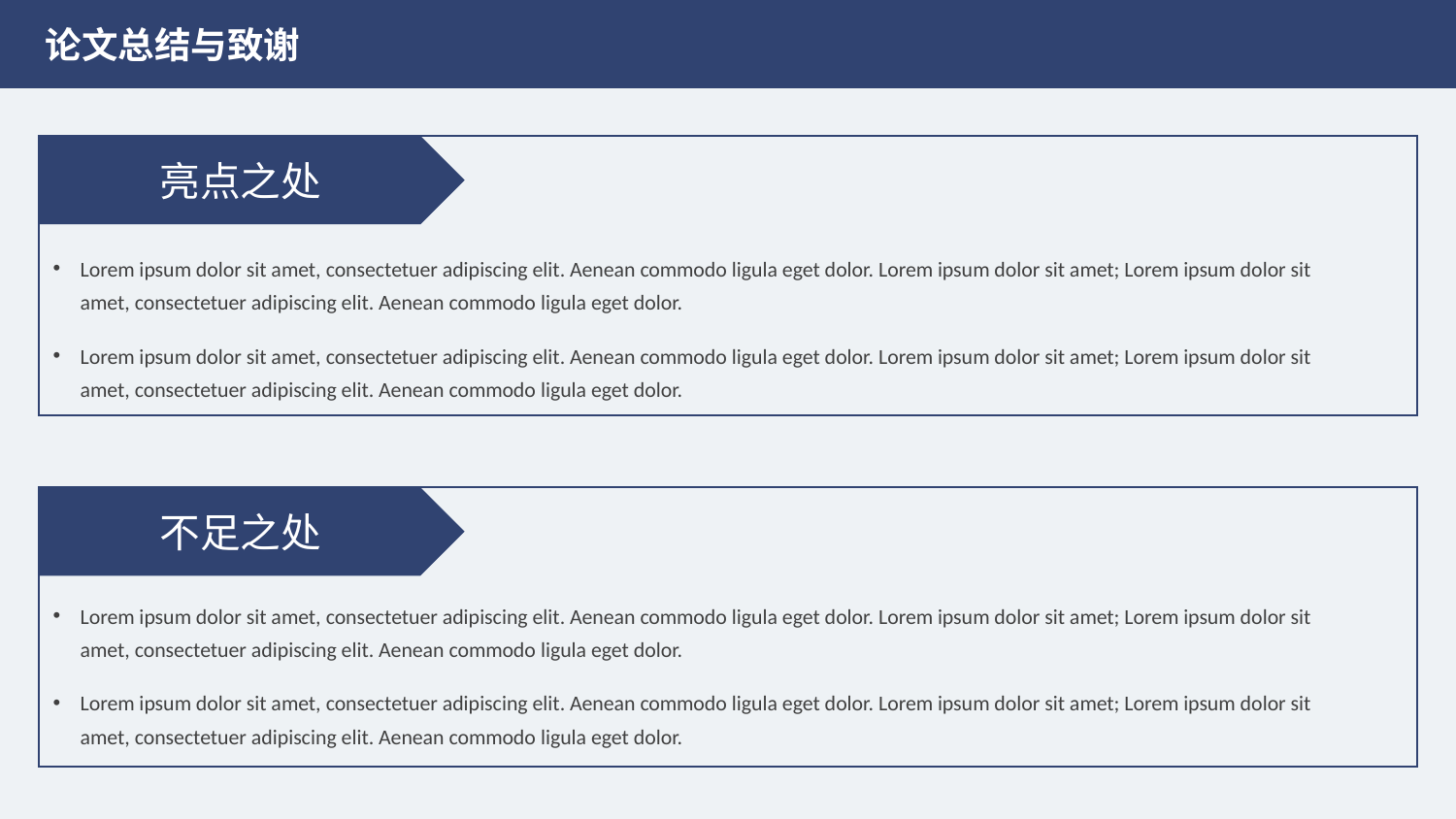

论文总结与致谢

亮点之处
Lorem ipsum dolor sit amet, consectetuer adipiscing elit. Aenean commodo ligula eget dolor. Lorem ipsum dolor sit amet; Lorem ipsum dolor sit amet, consectetuer adipiscing elit. Aenean commodo ligula eget dolor.
Lorem ipsum dolor sit amet, consectetuer adipiscing elit. Aenean commodo ligula eget dolor. Lorem ipsum dolor sit amet; Lorem ipsum dolor sit amet, consectetuer adipiscing elit. Aenean commodo ligula eget dolor.

不足之处
Lorem ipsum dolor sit amet, consectetuer adipiscing elit. Aenean commodo ligula eget dolor. Lorem ipsum dolor sit amet; Lorem ipsum dolor sit amet, consectetuer adipiscing elit. Aenean commodo ligula eget dolor.
Lorem ipsum dolor sit amet, consectetuer adipiscing elit. Aenean commodo ligula eget dolor. Lorem ipsum dolor sit amet; Lorem ipsum dolor sit amet, consectetuer adipiscing elit. Aenean commodo ligula eget dolor.